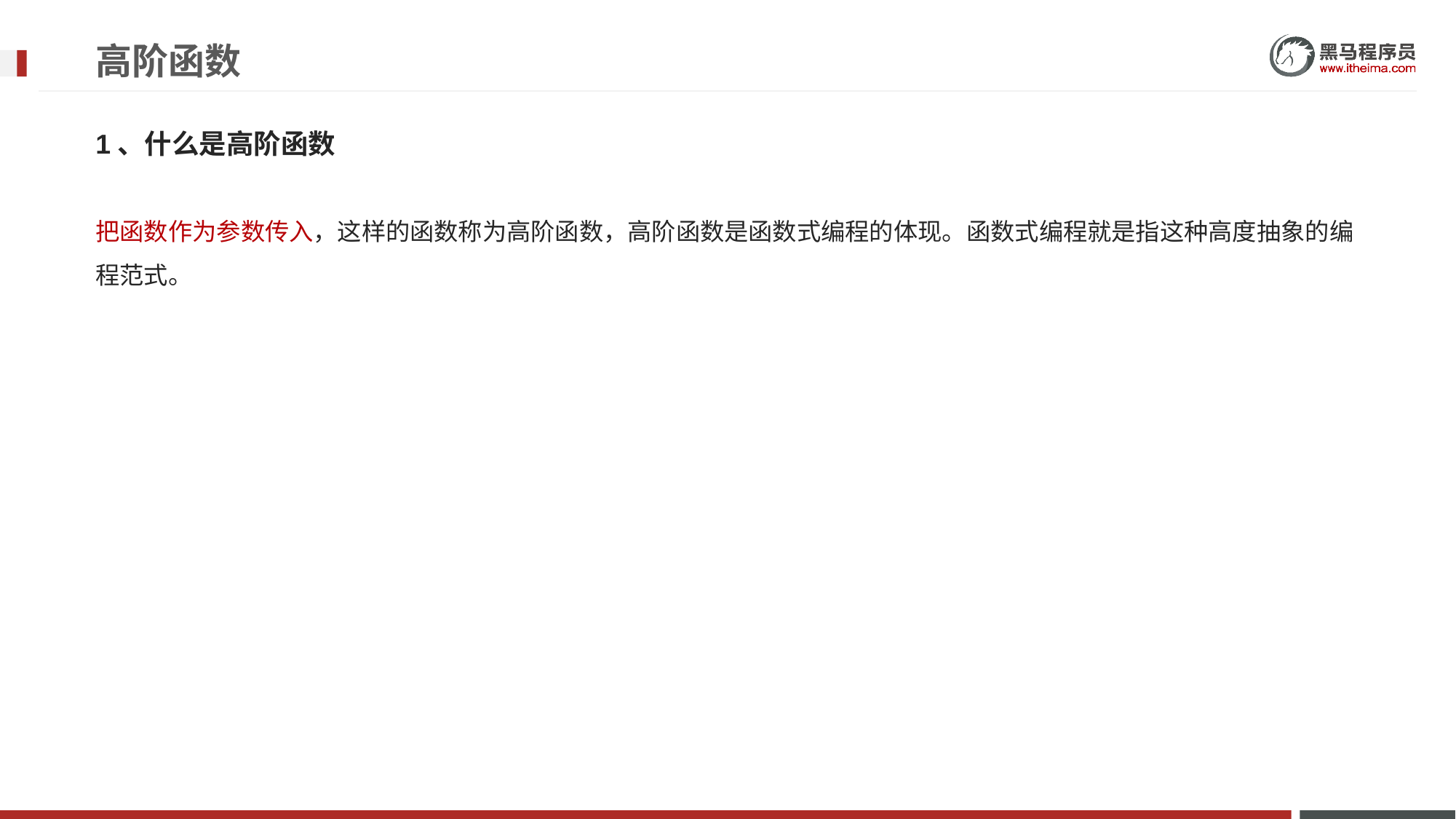

# 高阶函数
1、什么是高阶函数
把函数作为参数传入，这样的函数称为高阶函数，高阶函数是函数式编程的体现。函数式编程就是指这种高度抽象的编程范式。